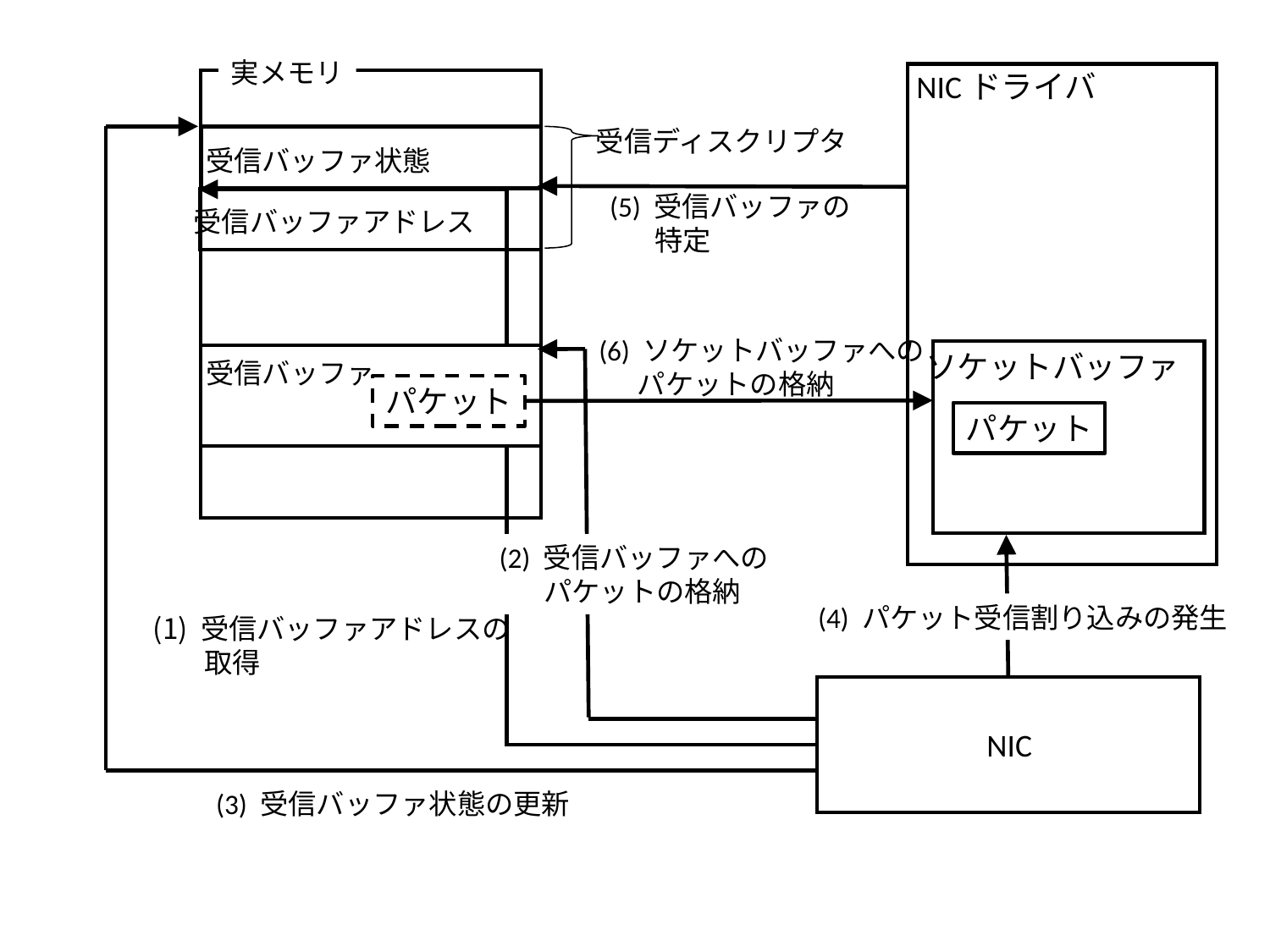

実メモリ
NICドライバ

ソケットバッファ

受信ディスクリプタ

受信バッファ状態
(5) 受信バッファの
      特定

受信バッファアドレス
(6) ソケットバッファへの
     パケットの格納

受信バッファ
パケット
パケット
(2) 受信バッファへの
      パケットの格納
(4) パケット受信割り込みの発生
受信バッファアドレスの
       取得

NIC
(3) 受信バッファ状態の更新